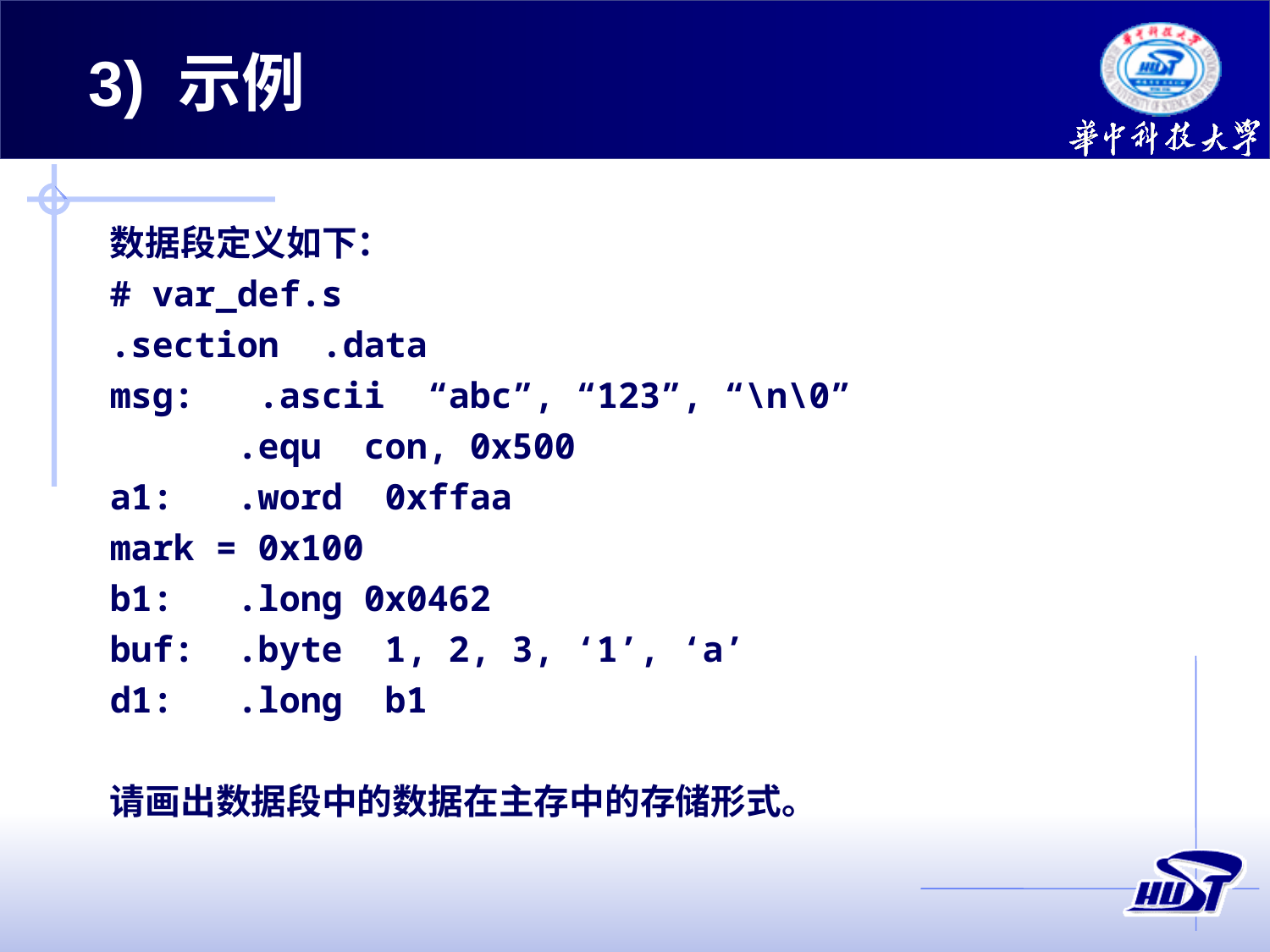

3) 示例
数据段定义如下：
# var_def.s
.section  .data
msg:   .ascii  “abc”, “123”, “\n\0”
	.equ  con, 0x500
a1:	.word  0xffaa
mark = 0x100
b1:	.long 0x0462
buf:	.byte  1, 2, 3, ‘1’, ‘a’
d1:	.long  b1

请画出数据段中的数据在主存中的存储形式。